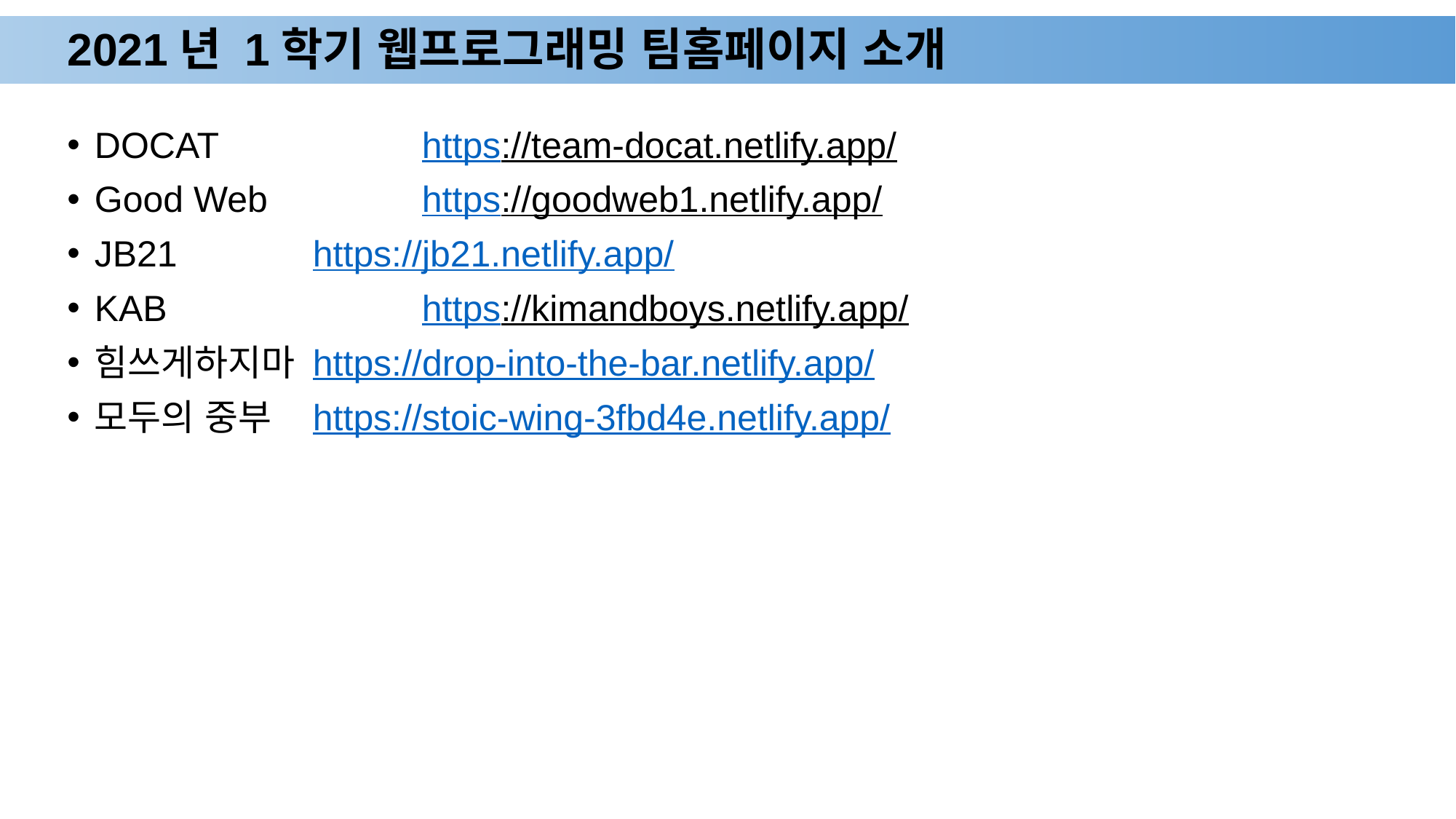

# 2021년 1학기 웹프로그래밍 팀홈페이지 소개
DOCAT 		https://team-docat.netlify.app/
Good Web		https://goodweb1.netlify.app/
JB21 		https://jb21.netlify.app/
KAB 			https://kimandboys.netlify.app/
힘쓰게하지마	https://drop-into-the-bar.netlify.app/
모두의 중부	https://stoic-wing-3fbd4e.netlify.app/